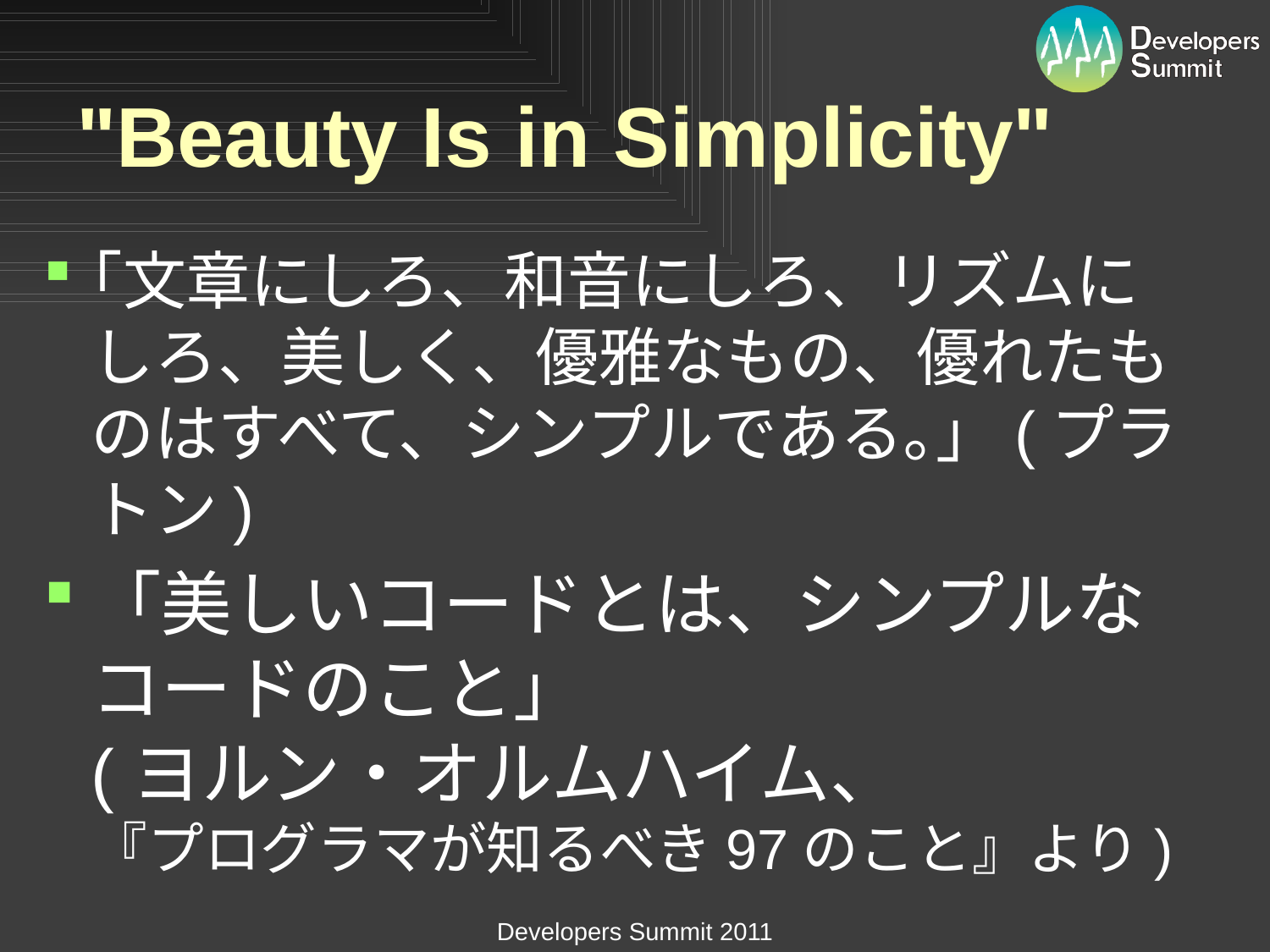

# "Beauty Is in Simplicity"
｢文章にしろ、和音にしろ、リズムにしろ、美しく、優雅なもの、優れたものはすべて、シンプルである｡」(プラトン)
「美しいコードとは、シンプルなコードのこと」
(ヨルン・オルムハイム、
『プログラマが知るべき97のこと』より)